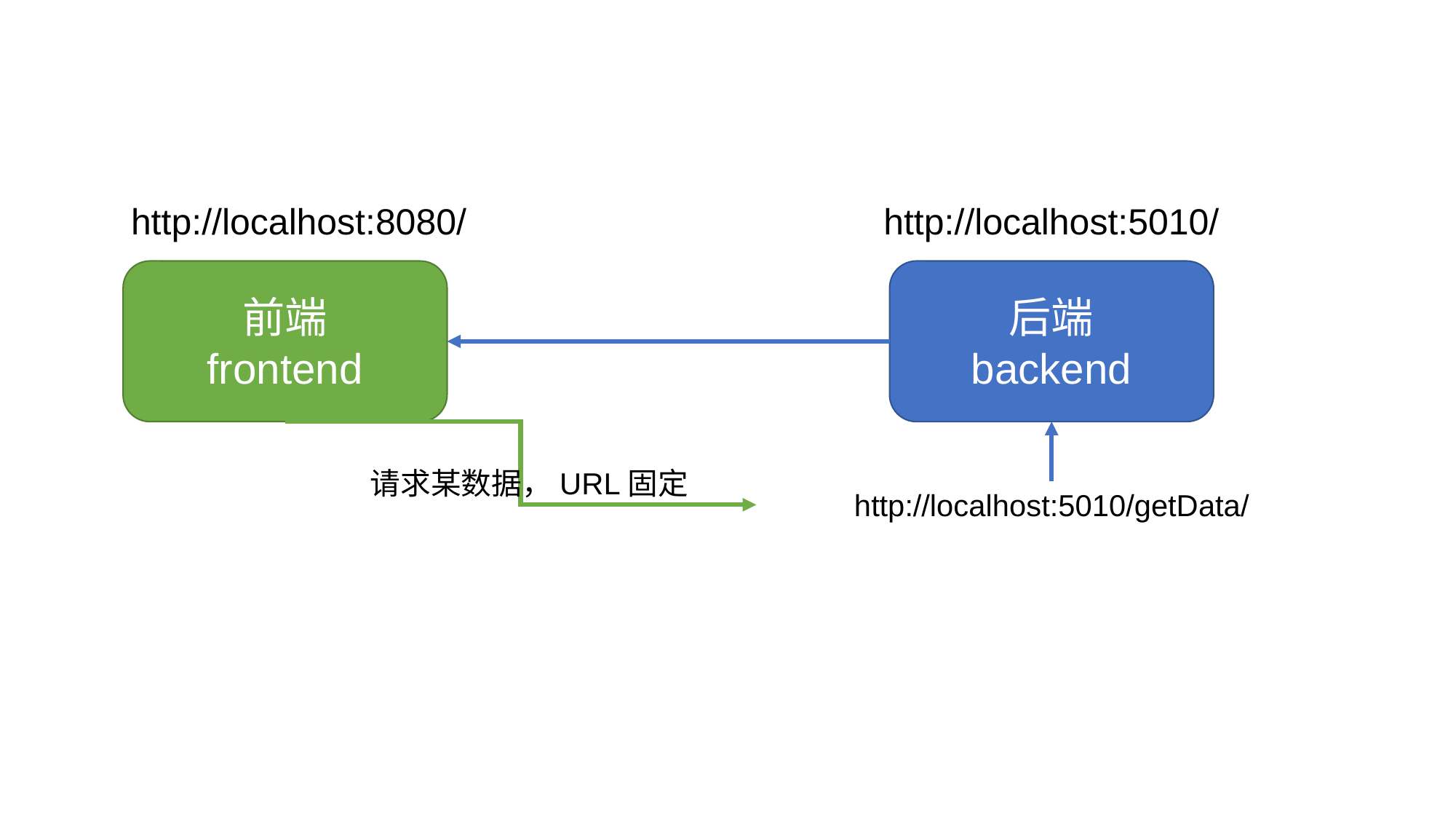

http://localhost:8080/
http://localhost:5010/
前端
frontend
后端
backend
http://localhost:5010/getData/
请求某数据，URL固定